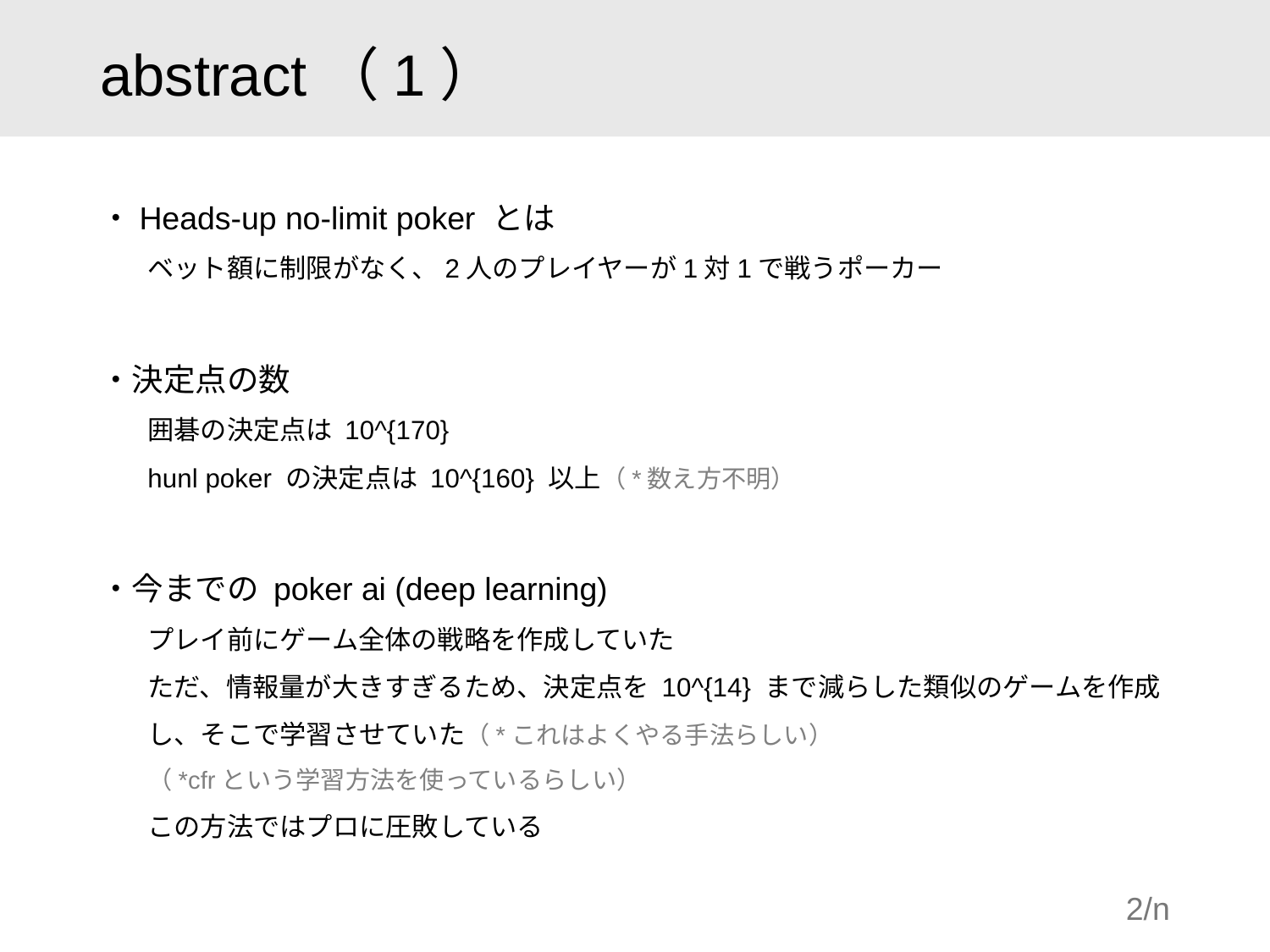

# abstract（1）
・Heads-up no-limit poker とは
ベット額に制限がなく、2人のプレイヤーが1対1で戦うポーカー

・決定点の数
囲碁の決定点は 10^{170}
hunl poker の決定点は 10^{160} 以上（*数え方不明）

・今までの poker ai (deep learning)
プレイ前にゲーム全体の戦略を作成していた
ただ、情報量が大きすぎるため、決定点を 10^{14} まで減らした類似のゲームを作成し、そこで学習させていた（*これはよくやる手法らしい）
（*cfrという学習方法を使っているらしい）
この方法ではプロに圧敗している
2/n